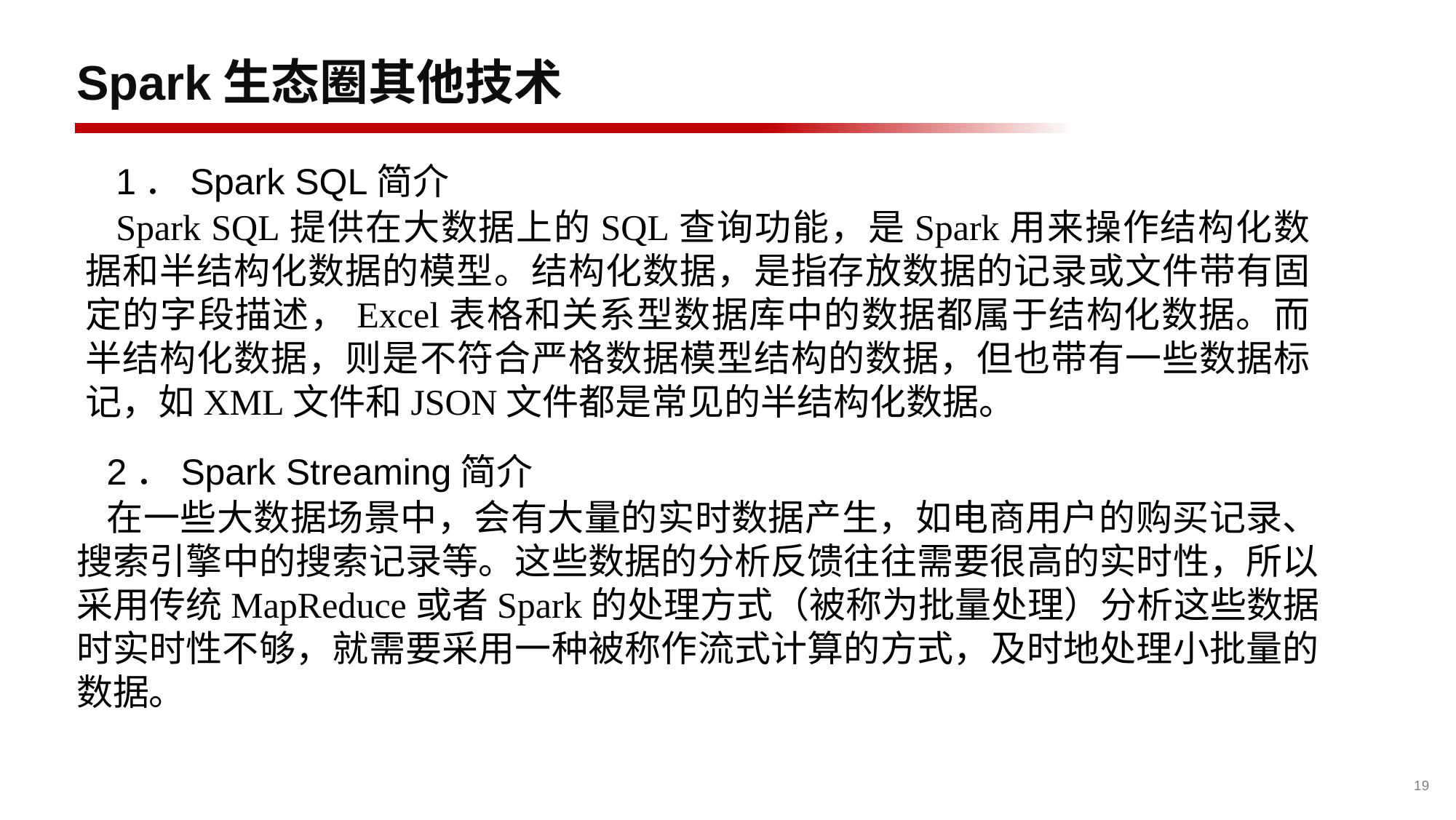

# Spark生态圈其他技术

1．Spark SQL简介
Spark SQL提供在大数据上的SQL查询功能，是Spark用来操作结构化数据和半结构化数据的模型。结构化数据，是指存放数据的记录或文件带有固定的字段描述，Excel表格和关系型数据库中的数据都属于结构化数据。而半结构化数据，则是不符合严格数据模型结构的数据，但也带有一些数据标记，如XML文件和JSON文件都是常见的半结构化数据。
2．Spark Streaming简介
在一些大数据场景中，会有大量的实时数据产生，如电商用户的购买记录、搜索引擎中的搜索记录等。这些数据的分析反馈往往需要很高的实时性，所以采用传统MapReduce或者Spark的处理方式（被称为批量处理）分析这些数据时实时性不够，就需要采用一种被称作流式计算的方式，及时地处理小批量的数据。
19